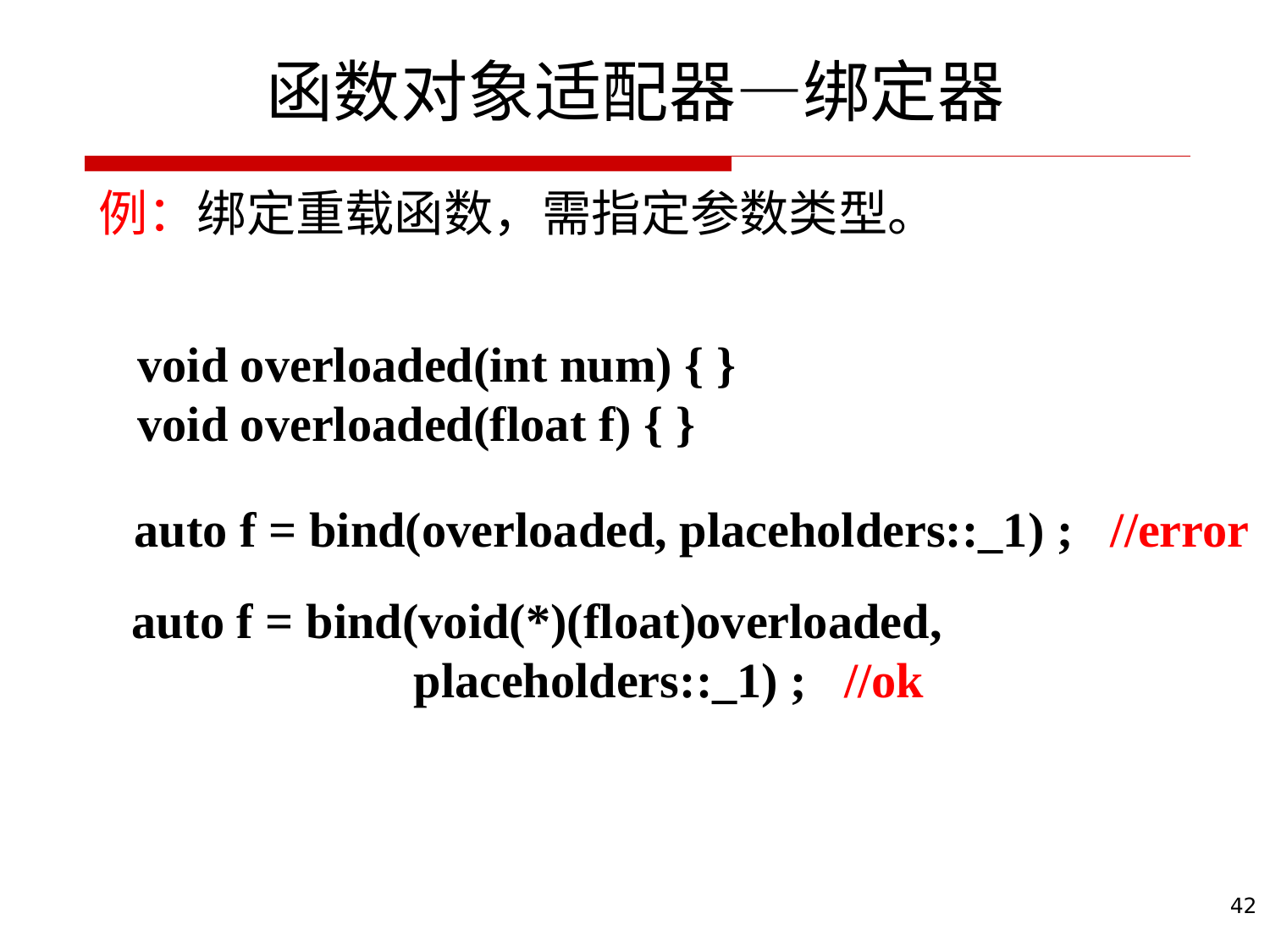

# 函数对象适配器—绑定器
例：绑定重载函数，需指定参数类型。
void overloaded(int num) { }
void overloaded(float f) { }
auto f = bind(overloaded, placeholders::_1) ;   //error
auto f = bind(void(*)(float)overloaded,
                       placeholders::_1) ;   //ok
42